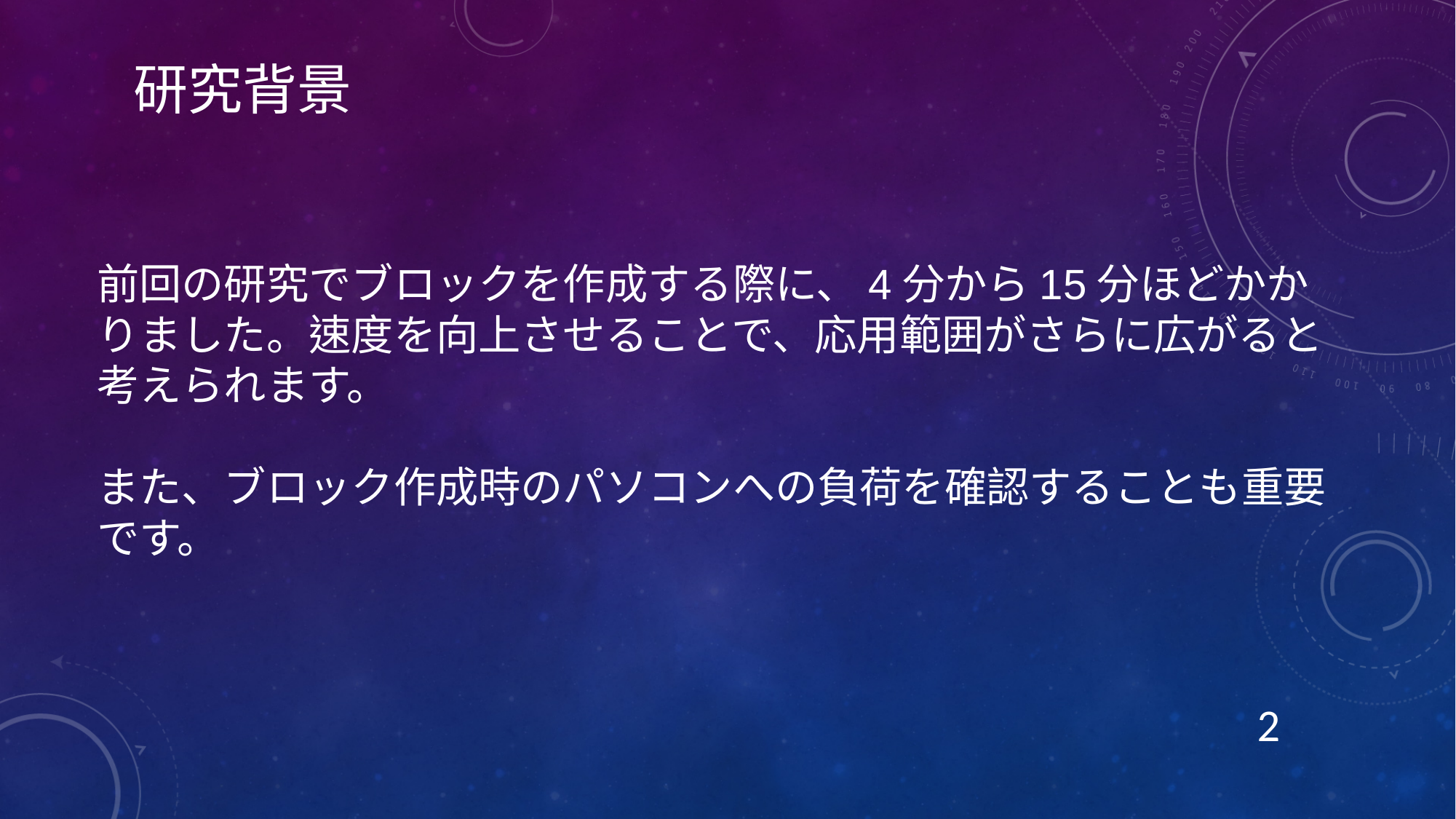

# 研究背景
前回の研究でブロックを作成する際に、4分から15分ほどかかりました。速度を向上させることで、応用範囲がさらに広がると考えられます。
また、ブロック作成時のパソコンへの負荷を確認することも重要です。
2